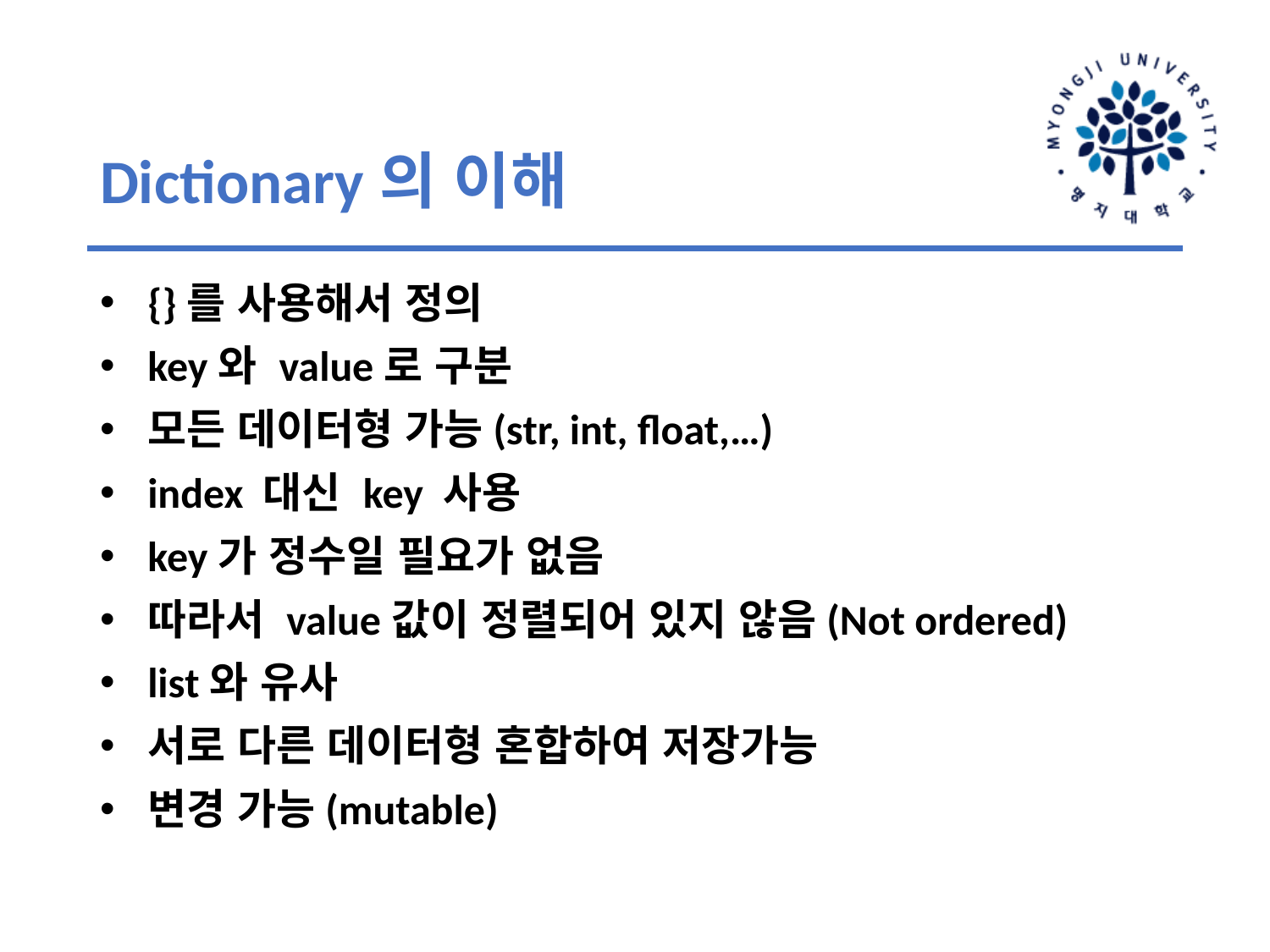

# Dictionary의 이해
{}를 사용해서 정의
key와 value로 구분
모든 데이터형 가능(str, int, float,…)
index 대신 key 사용
key가 정수일 필요가 없음
따라서 value값이 정렬되어 있지 않음(Not ordered)
list와 유사
서로 다른 데이터형 혼합하여 저장가능
변경 가능(mutable)